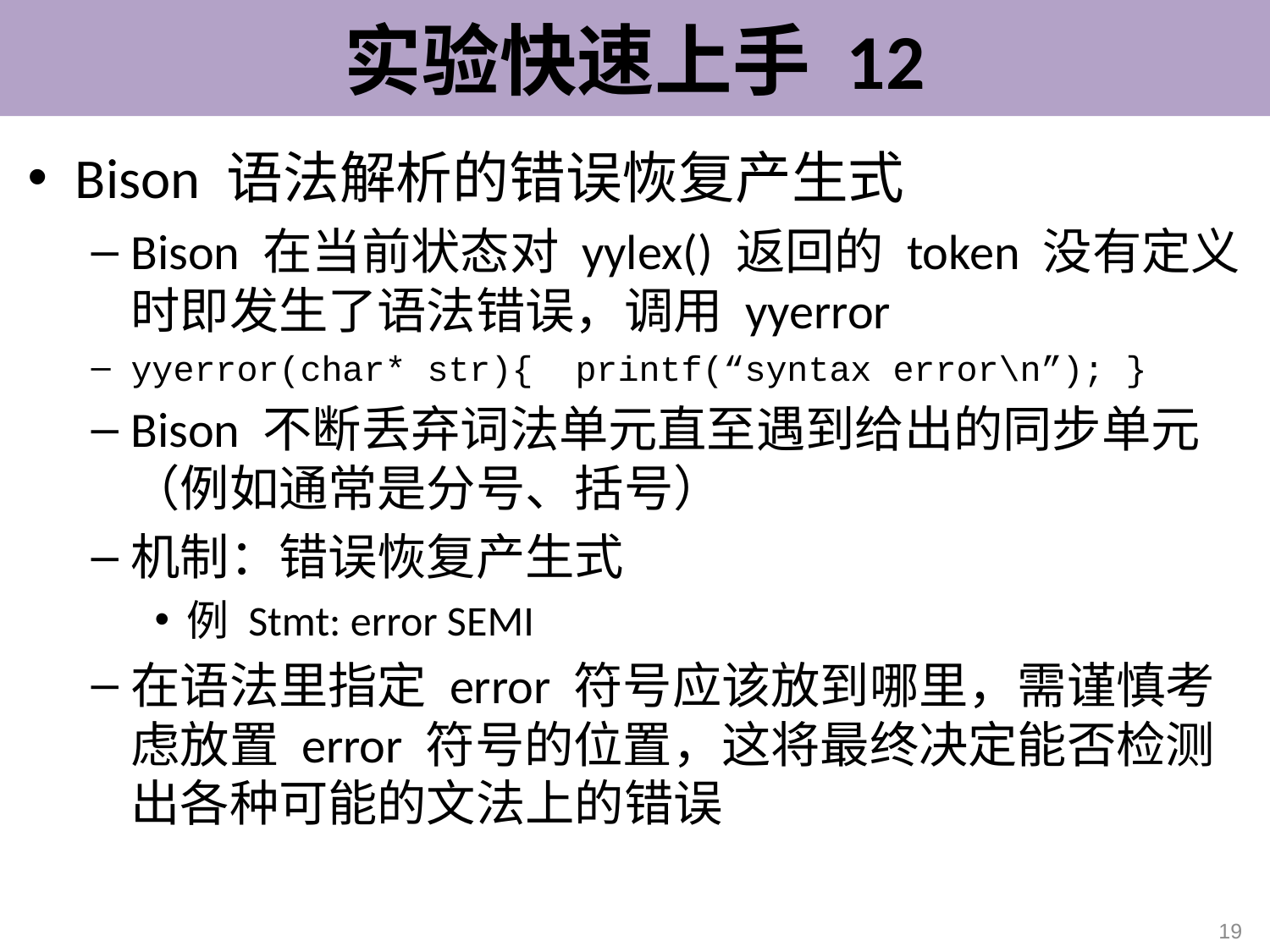

# 实验快速上手 12
Bison 语法解析的错误恢复产生式
Bison 在当前状态对 yylex() 返回的 token 没有定义 时即发生了语法错误，调用 yyerror
yyerror(char* str){  printf(“syntax error\n”); }
Bison 不断丢弃词法单元直至遇到给出的同步单元 （例如通常是分号、括号）
机制：错误恢复产生式
例 Stmt: error SEMI
在语法里指定 error 符号应该放到哪里，需谨慎考虑放置 error 符号的位置，这将最终决定能否检测出各种可能的文法上的错误

19